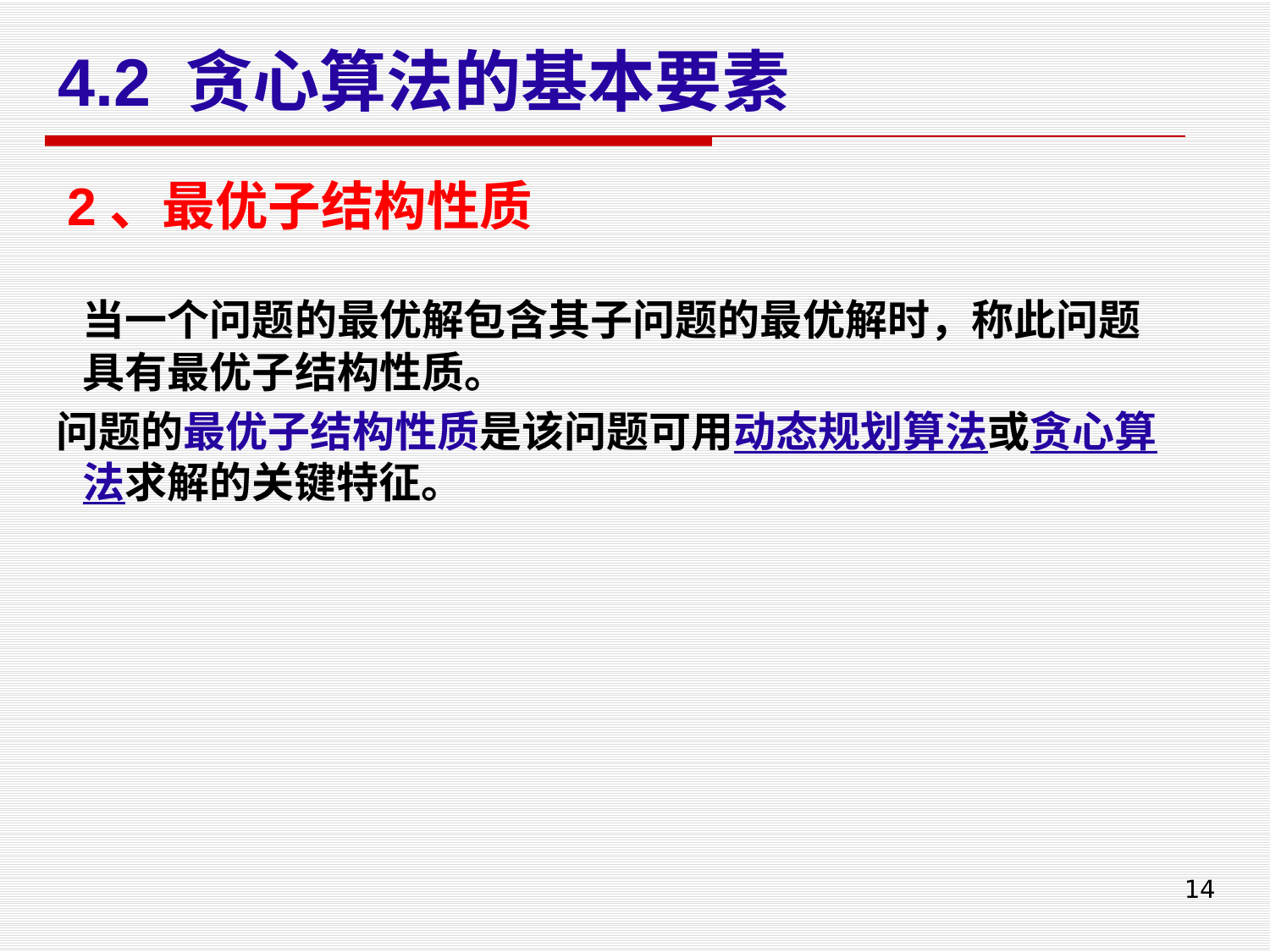

# 4.2 贪心算法的基本要素
2、最优子结构性质
	当一个问题的最优解包含其子问题的最优解时，称此问题具有最优子结构性质。
   问题的最优子结构性质是该问题可用动态规划算法或贪心算法求解的关键特征。
14